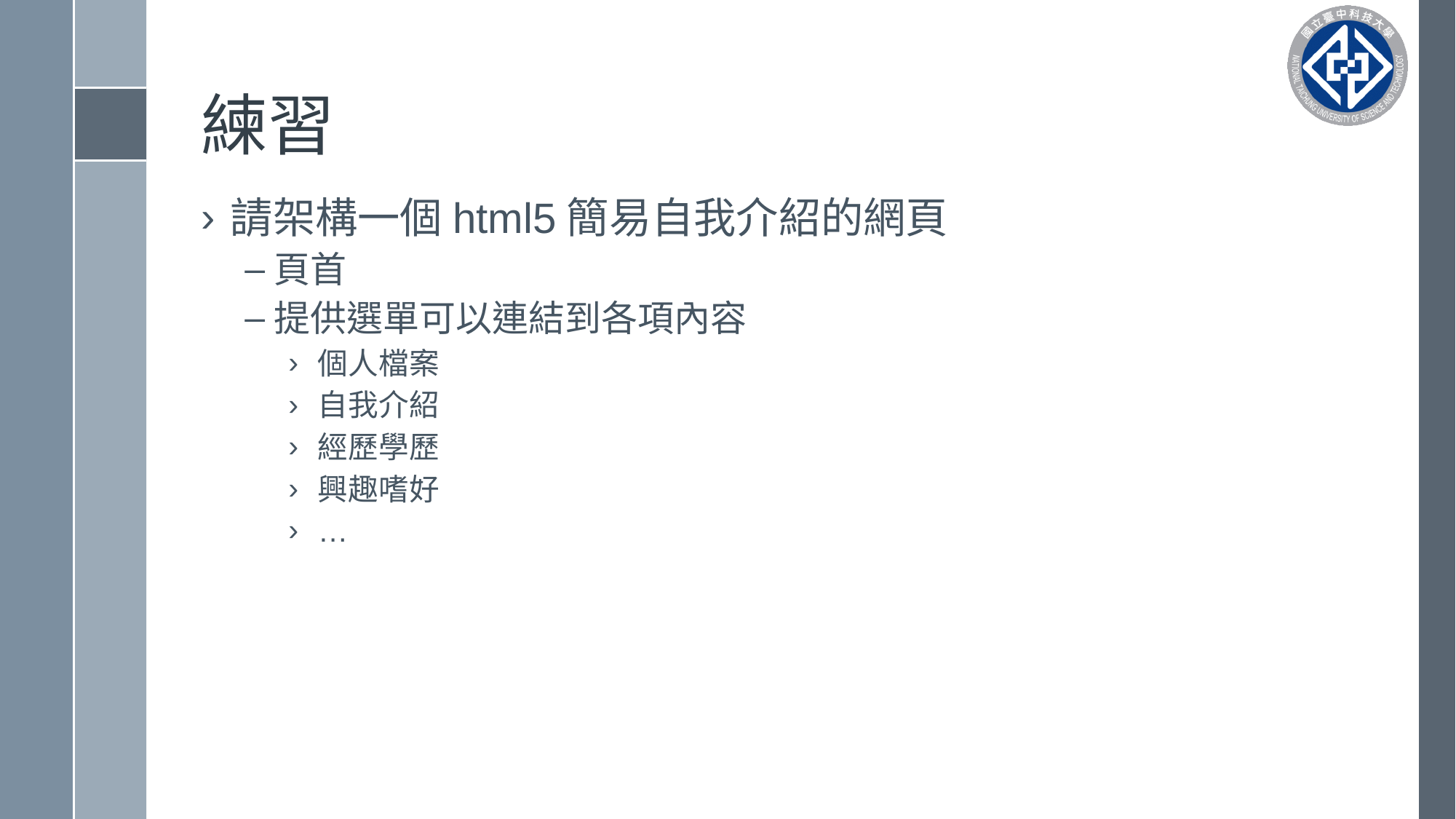

# 練習
請架構一個html5簡易自我介紹的網頁
頁首
提供選單可以連結到各項內容
個人檔案
自我介紹
經歷學歷
興趣嗜好
…